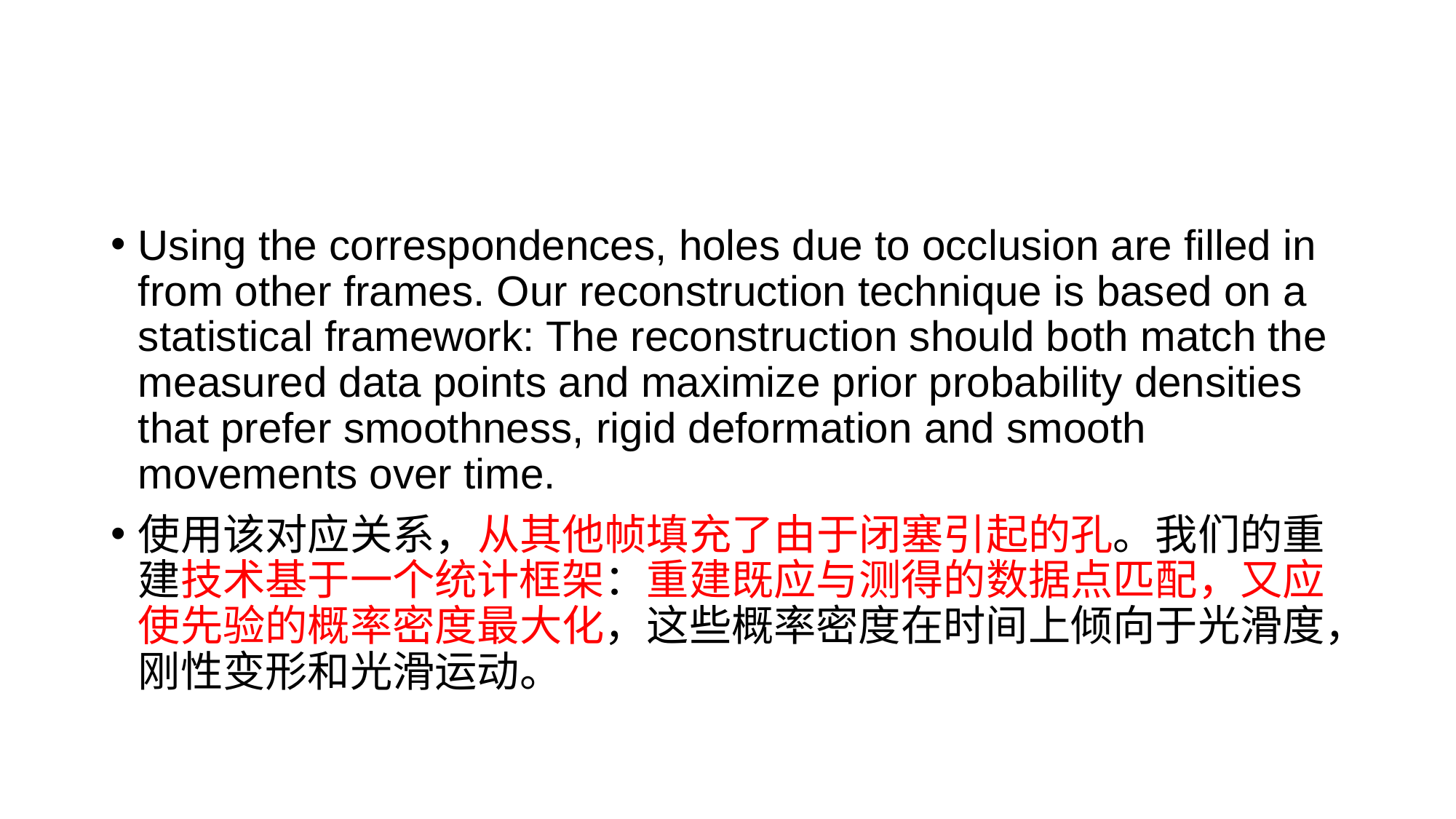

#
Using the correspondences, holes due to occlusion are filled in from other frames. Our reconstruction technique is based on a statistical framework: The reconstruction should both match the measured data points and maximize prior probability densities that prefer smoothness, rigid deformation and smooth movements over time.
使用该对应关系，从其他帧填充了由于闭塞引起的孔。我们的重建技术基于一个统计框架：重建既应与测得的数据点匹配，又应使先验的概率密度最大化，这些概率密度在时间上倾向于光滑度，刚性变形和光滑运动。